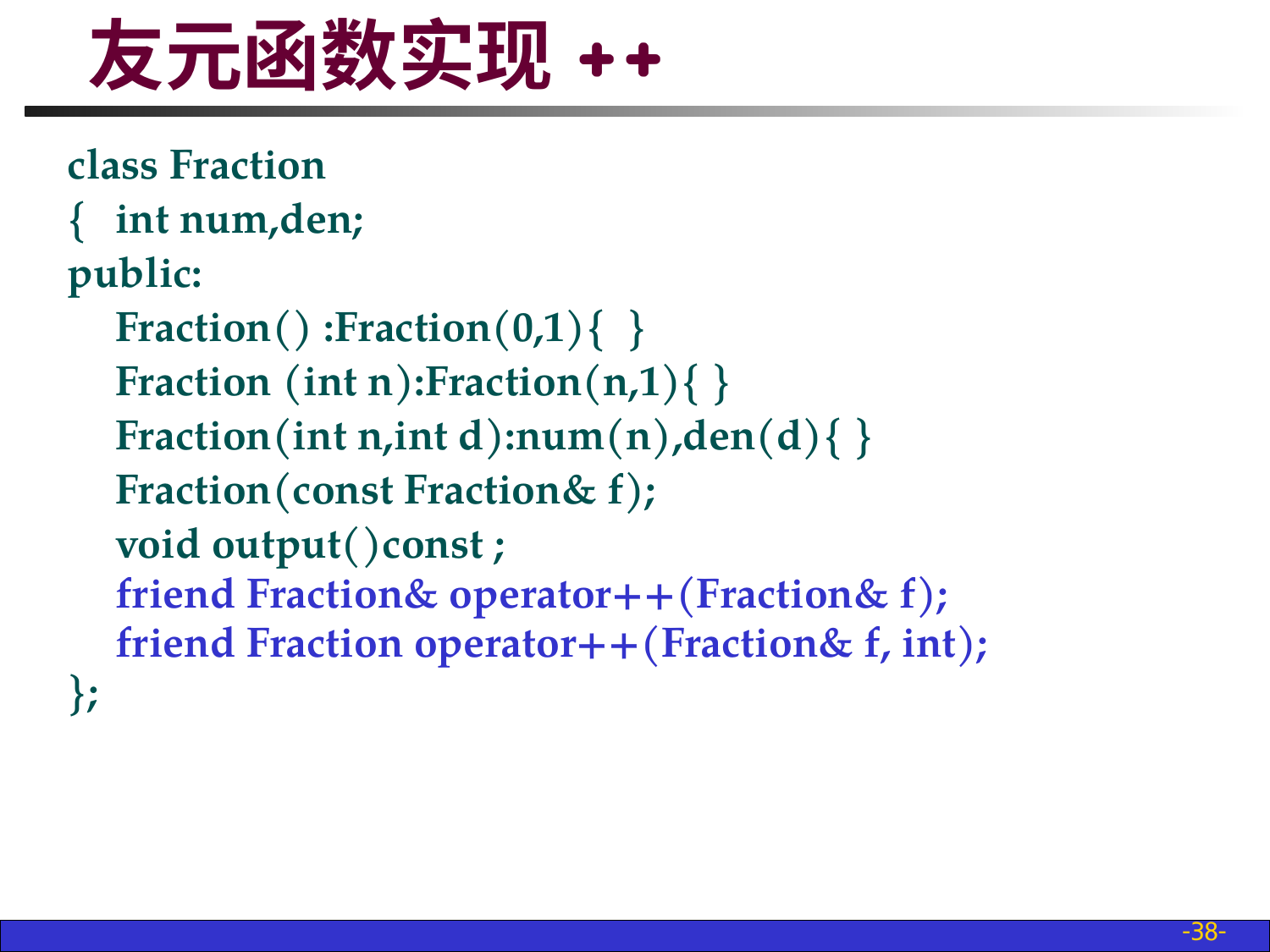

# 友元函数实现++
class Fraction
{	int num,den;
public:
	Fraction() :Fraction(0,1){  }
	Fraction (int n):Fraction(n,1){ }
	Fraction(int n,int d):num(n),den(d){ }
	Fraction(const Fraction& f);
	void output()const ;
	friend Fraction& operator++(Fraction& f);
	friend Fraction operator++(Fraction& f, int);
};
-38-